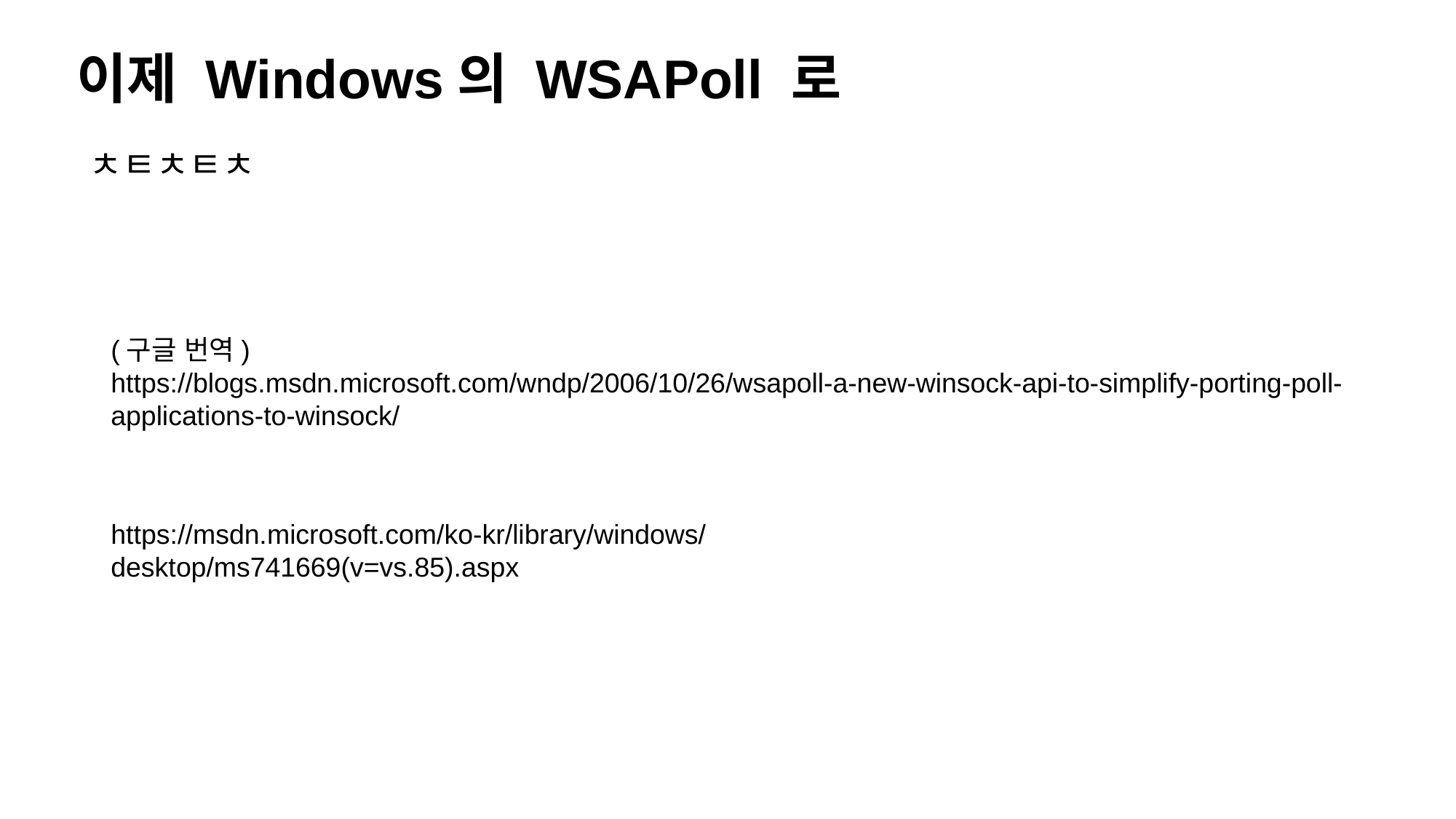

이제 Windows의 WSAPoll 로
ㅊㅌㅊㅌㅊ
(구글 번역)
https://blogs.msdn.microsoft.com/wndp/2006/10/26/wsapoll-a-new-winsock-api-to-simplify-porting-poll-applications-to-winsock/
https://msdn.microsoft.com/ko-kr/library/windows/desktop/ms741669(v=vs.85).aspx